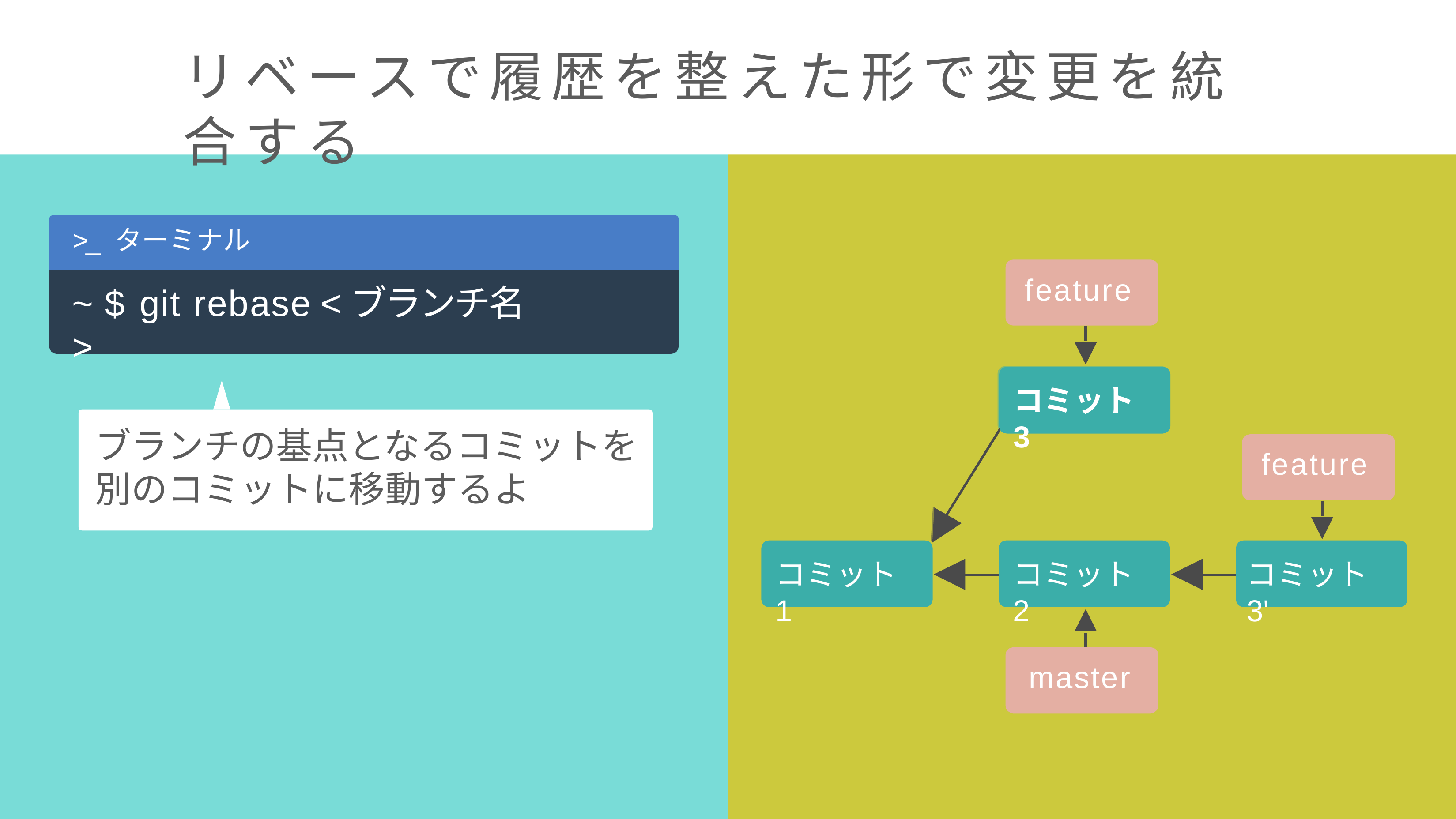

# リベースで履歴を整えた形で変更を統合する

>_ ターミナル
~ $ git rebase <ブランチ名>

feature

コミット3

ブランチの基点となるコミットを別のコミットに移動するよ

feature

コミット1
コミット2
コミット3'

master